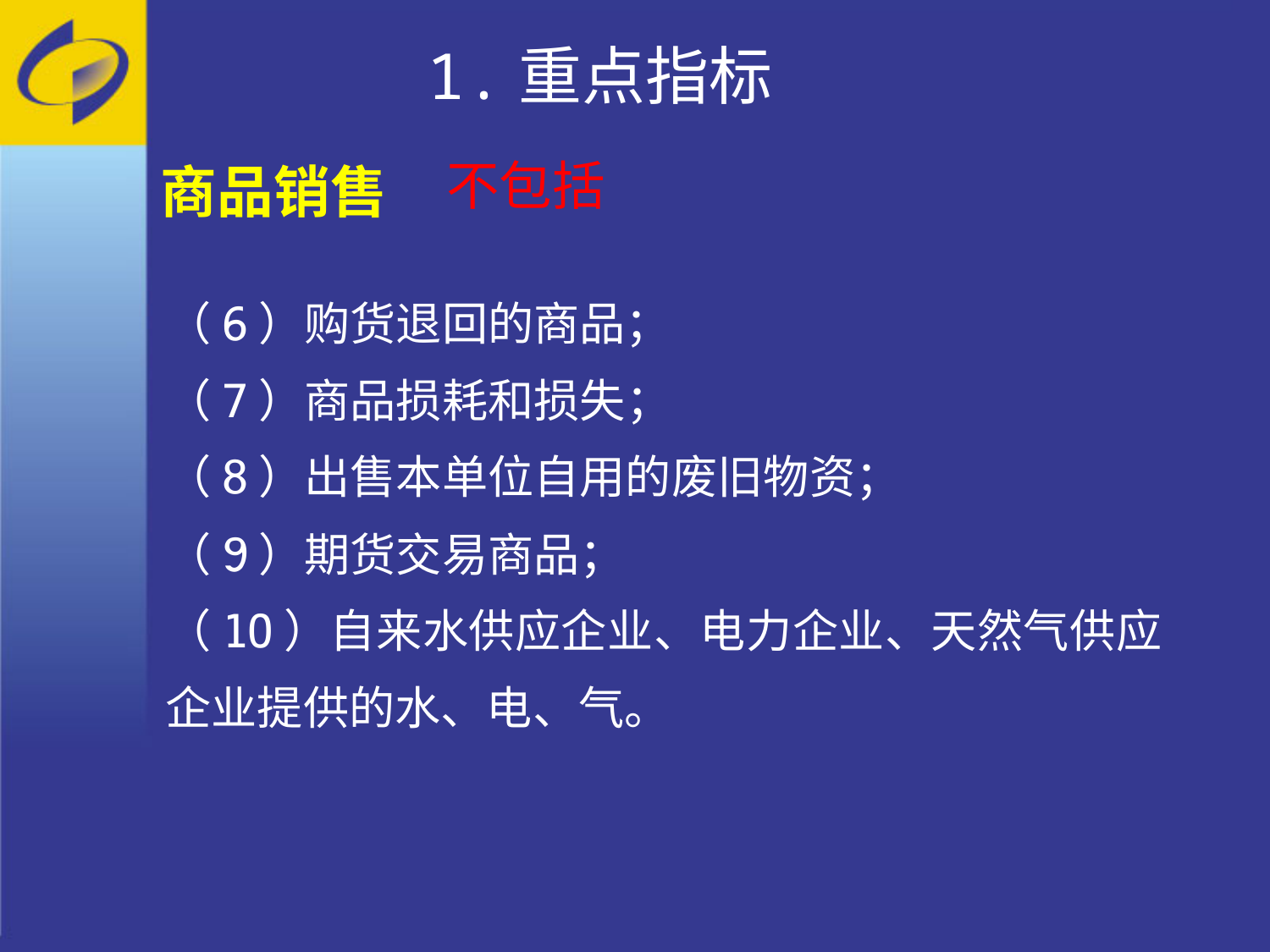

1.重点指标
不包括
商品销售
（6）购货退回的商品；
（7）商品损耗和损失；
（8）出售本单位自用的废旧物资；
（9）期货交易商品；
（10）自来水供应企业、电力企业、天然气供应企业提供的水、电、气。